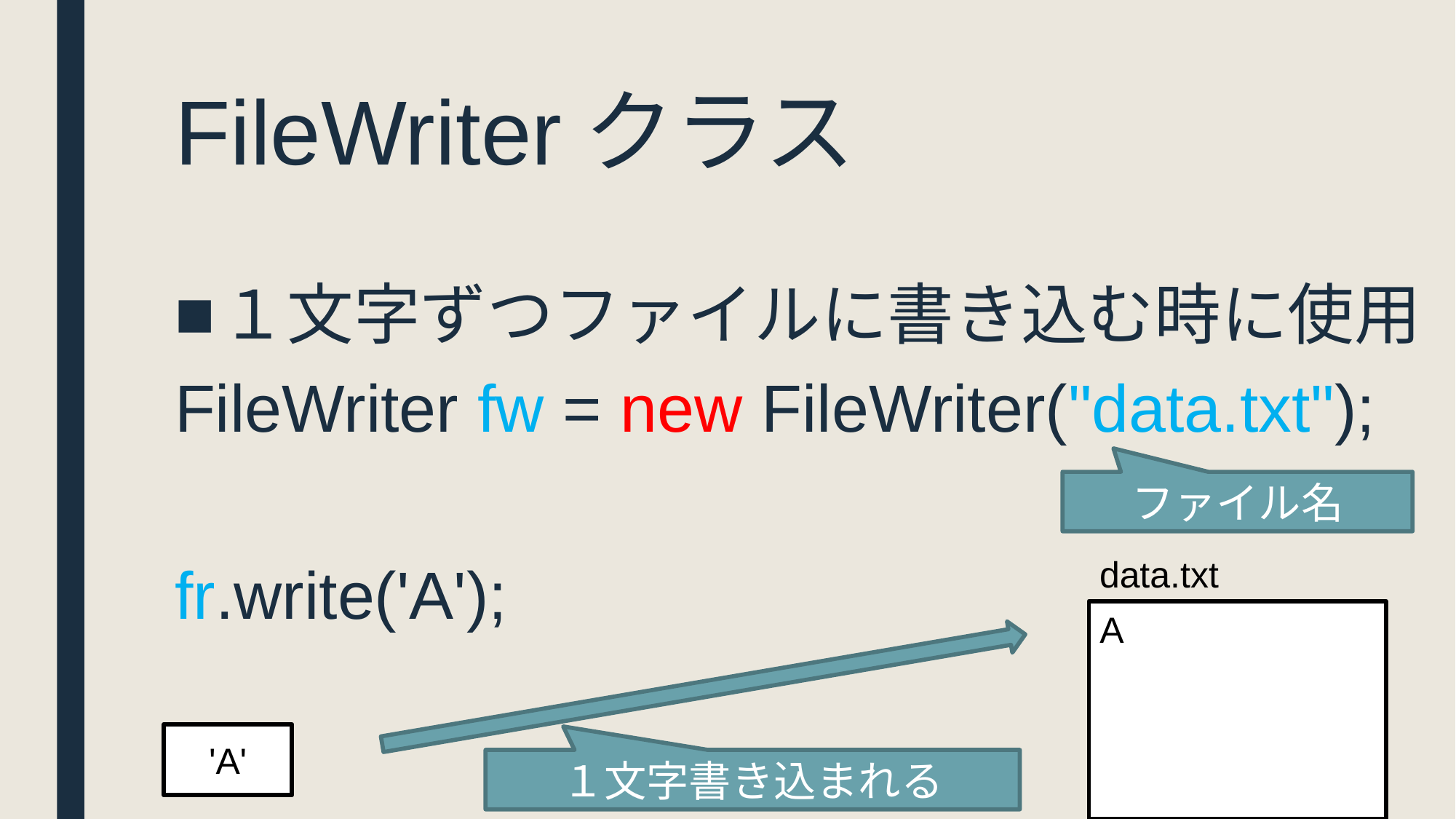

# FileWriterクラス
１文字ずつファイルに書き込む時に使用
FileWriter fw = new FileWriter("data.txt");

fr.write('A');
ファイル名
data.txt
A

'A'
１文字書き込まれる